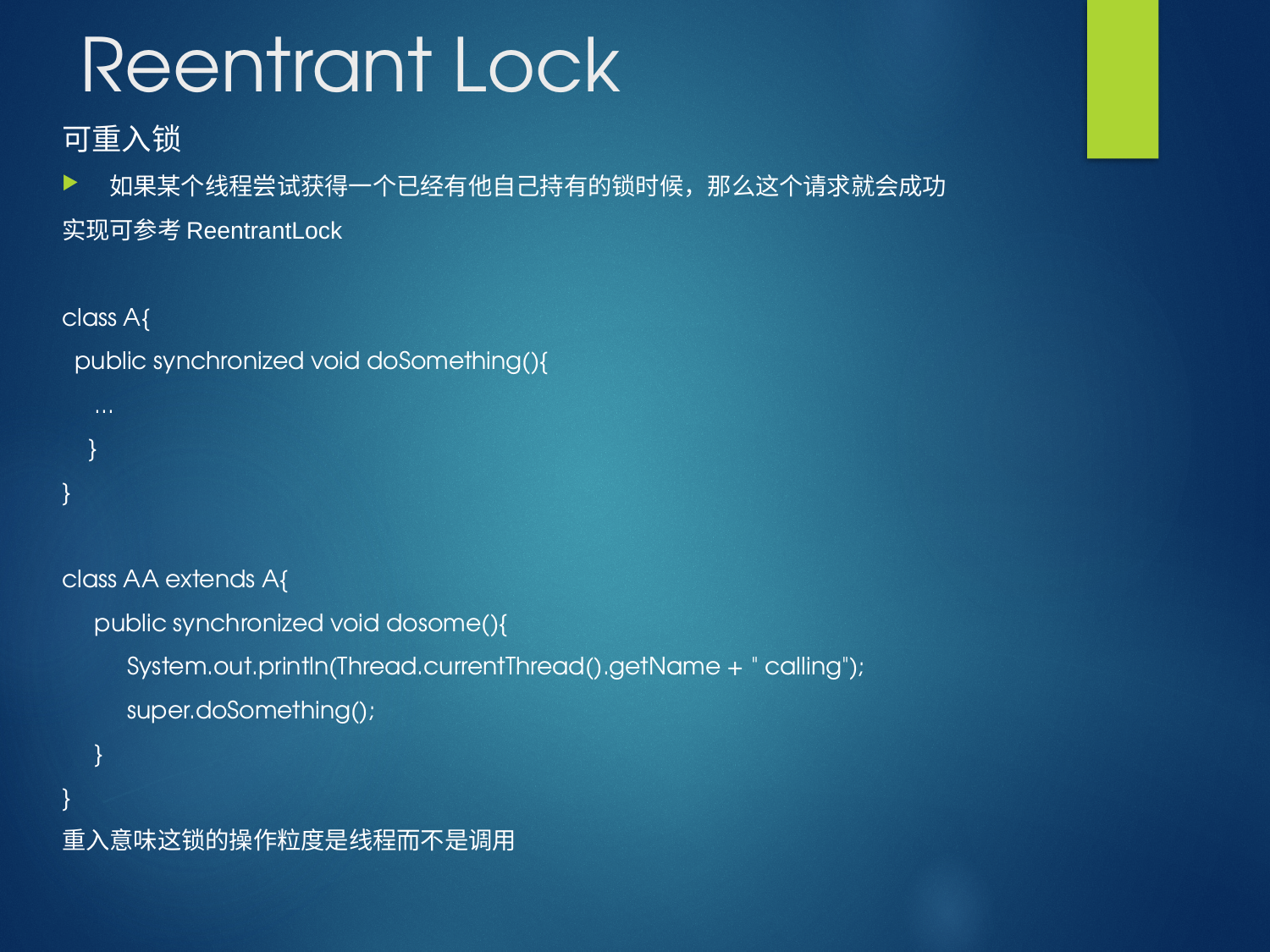

# Reentrant Lock
可重入锁
如果某个线程尝试获得一个已经有他自己持有的锁时候，那么这个请求就会成功
实现可参考ReentrantLock

class A{
  public synchronized void doSomething(){
     ...
    }
}

class AA extends A{
     public synchronized void dosome(){
          System.out.println(Thread.currentThread().getName + " calling");
          super.doSomething();
     }
}
重入意味这锁的操作粒度是线程而不是调用